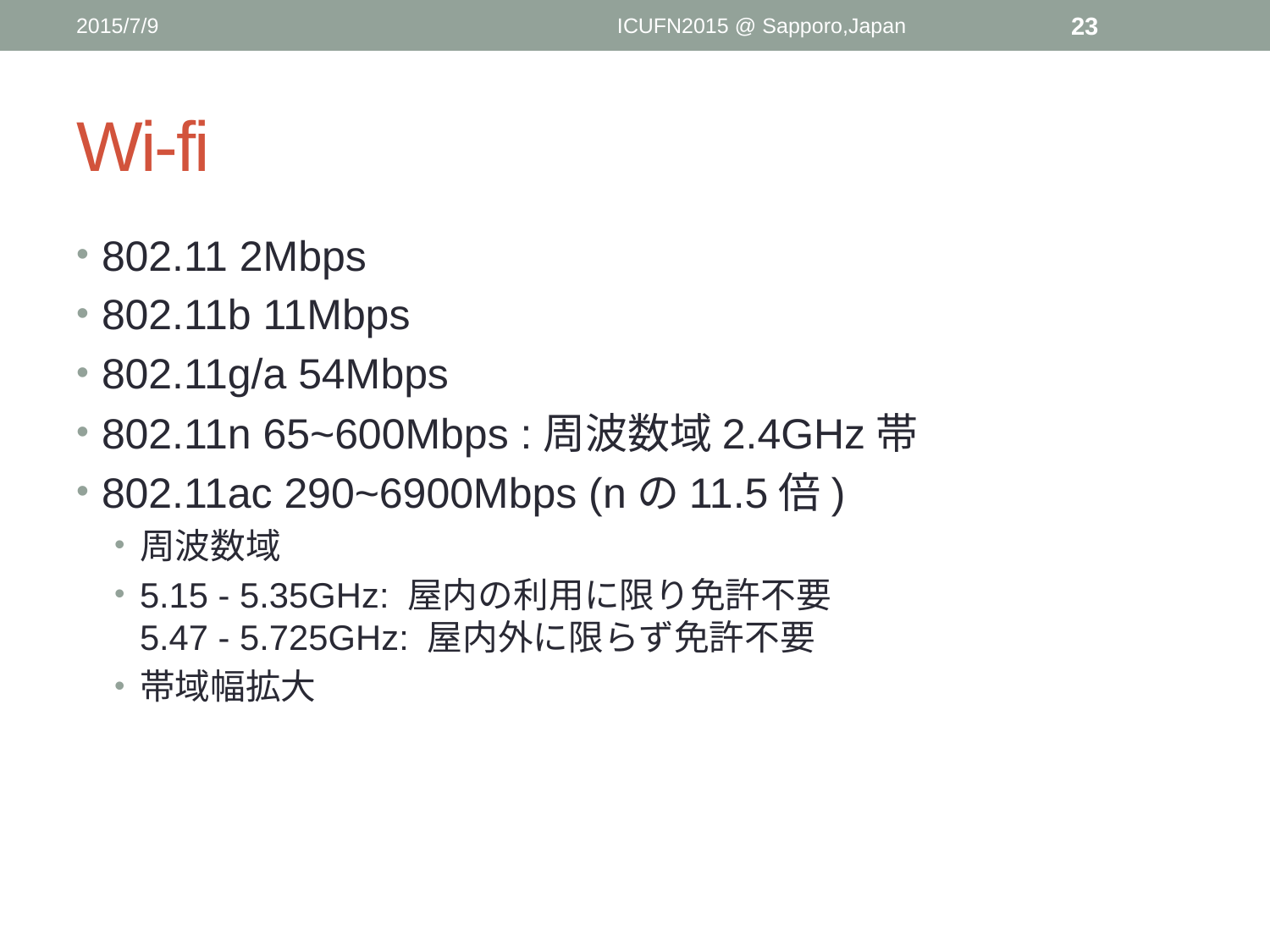

2015/7/9
ICUFN2015 @ Sapporo,Japan
23
# Wi-fi
802.11 2Mbps
802.11b 11Mbps
802.11g/a 54Mbps
802.11n 65~600Mbps :周波数域2.4GHz帯
802.11ac 290~6900Mbps (nの11.5倍)
周波数域
5.15 - 5.35GHz: 屋内の利用に限り免許不要
5.47 - 5.725GHz: 屋内外に限らず免許不要
帯域幅拡大